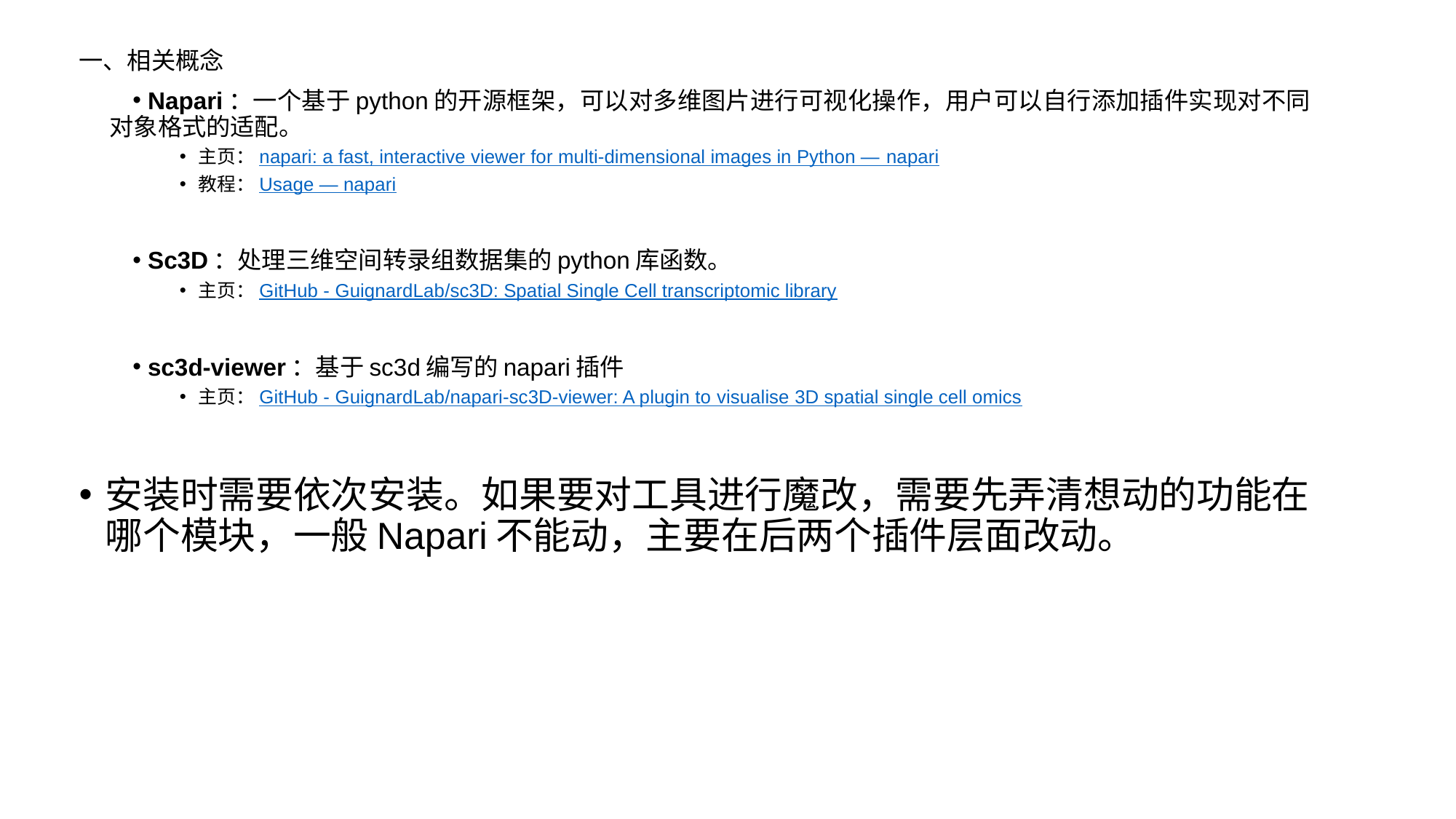

一、相关概念
Napari：一个基于python的开源框架，可以对多维图片进行可视化操作，用户可以自行添加插件实现对不同对象格式的适配。
主页：napari: a fast, interactive viewer for multi-dimensional images in Python — napari
教程：Usage — napari

Sc3D：处理三维空间转录组数据集的python库函数。
主页：GitHub - GuignardLab/sc3D: Spatial Single Cell transcriptomic library

sc3d-viewer：基于sc3d编写的napari插件
主页：GitHub - GuignardLab/napari-sc3D-viewer: A plugin to visualise 3D spatial single cell omics

安装时需要依次安装。如果要对工具进行魔改，需要先弄清想动的功能在哪个模块，一般Napari不能动，主要在后两个插件层面改动。